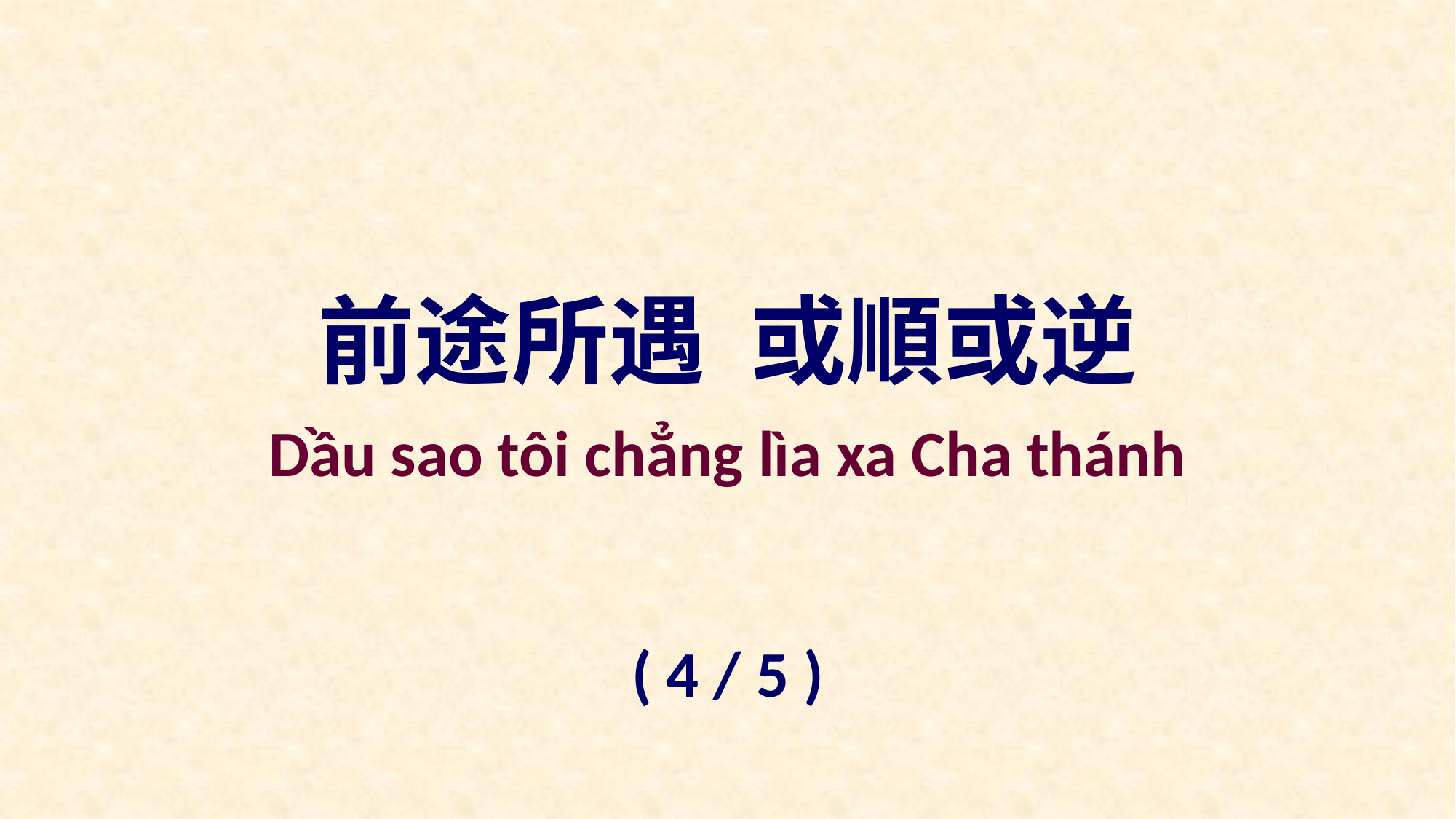

前途所遇  或順或逆
Dầu sao tôi chẳng lìa xa Cha thánh
( 4 / 5 )